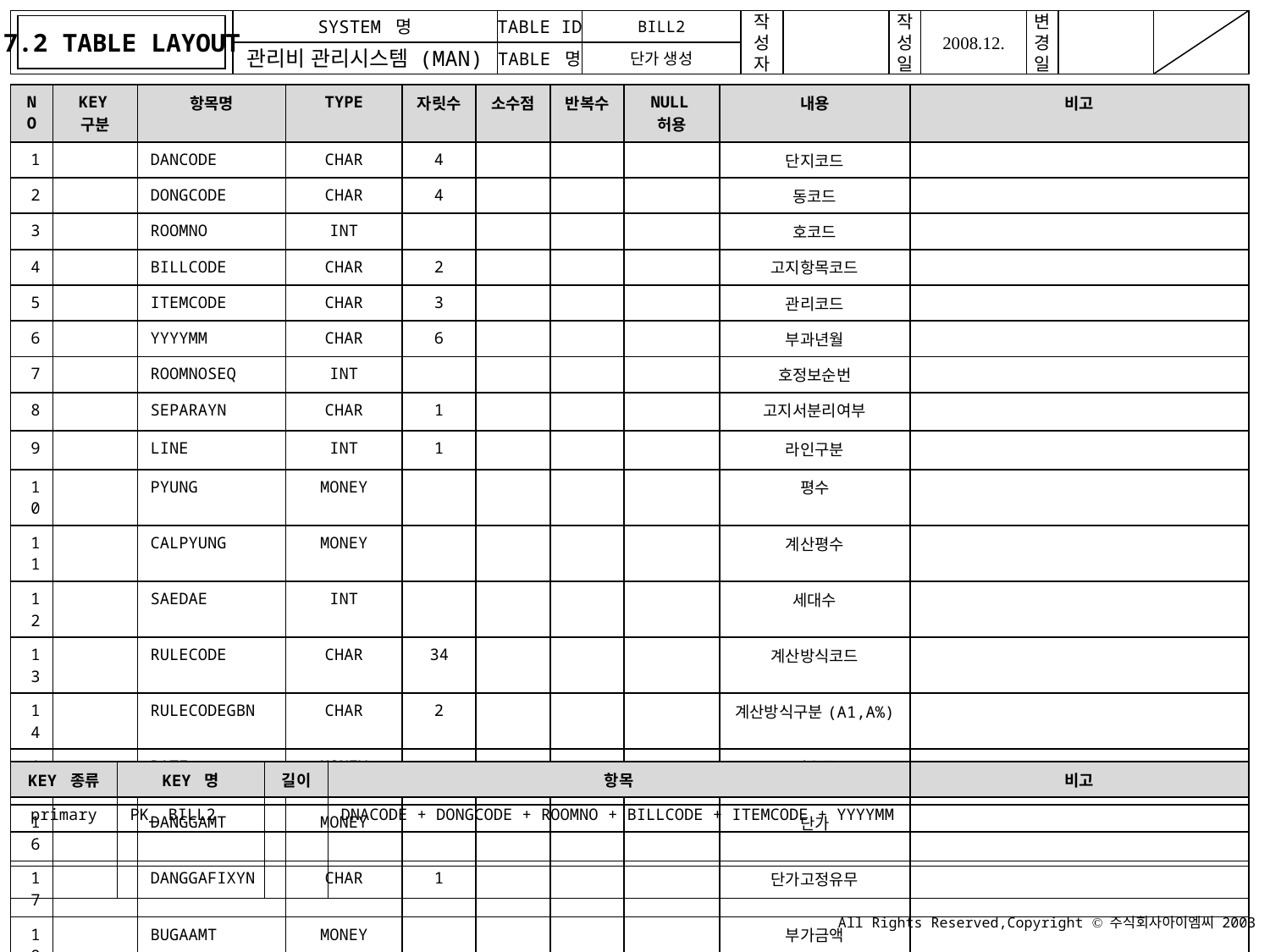

7.2 TABLE LAYOUT
BILL2
단가 생성
| NO | KEY구분 | 항목명 | TYPE | 자릿수 | 소수점 | 반복수 | NULL허용 | 내용 | 비고 |
| --- | --- | --- | --- | --- | --- | --- | --- | --- | --- |
| 1 |  | DANCODE | CHAR | 4 |  |  |  | 단지코드 |  |
| 2 |  | DONGCODE | CHAR | 4 |  |  |  | 동코드 |  |
| 3 |  | ROOMNO | INT |  |  |  |  | 호코드 |  |
| 4 |  | BILLCODE | CHAR | 2 |  |  |  | 고지항목코드 |  |
| 5 |  | ITEMCODE | CHAR | 3 |  |  |  | 관리코드 |  |
| 6 |  | YYYYMM | CHAR | 6 |  |  |  | 부과년월 |  |
| 7 |  | ROOMNOSEQ | INT |  |  |  |  | 호정보순번 |  |
| 8 |  | SEPARAYN | CHAR | 1 |  |  |  | 고지서분리여부 |  |
| 9 |  | LINE | INT | 1 |  |  |  | 라인구분 |  |
| 10 |  | PYUNG | MONEY |  |  |  |  | 평수 |  |
| 11 |  | CALPYUNG | MONEY |  |  |  |  | 계산평수 |  |
| 12 |  | SAEDAE | INT |  |  |  |  | 세대수 |  |
| 13 |  | RULECODE | CHAR | 34 |  |  |  | 계산방식코드 |  |
| 14 |  | RULECODEGBN | CHAR | 2 |  |  |  | 계산방식구분(A1,A%) |  |
| 15 |  | RATE | MONEY |  |  |  |  | 적용률 |  |
| 16 |  | DANGGAMT | MONEY |  |  |  |  | 단가 |  |
| 17 |  | DANGGAFIXYN | CHAR | 1 |  |  |  | 단가고정유무 |  |
| 18 |  | BUGAAMT | MONEY |  |  |  |  | 부가금액 |  |
| KEY 종류 | KEY 명 | 길이 | 항목 | 비고 |
| --- | --- | --- | --- | --- |
| primary | PK\_ BILL2 |  | DNACODE + DONGCODE + ROOMNO + BILLCODE + ITEMCODE + YYYYMM |  |
|  |  |  |  |  |
|  |  |  |  |  |